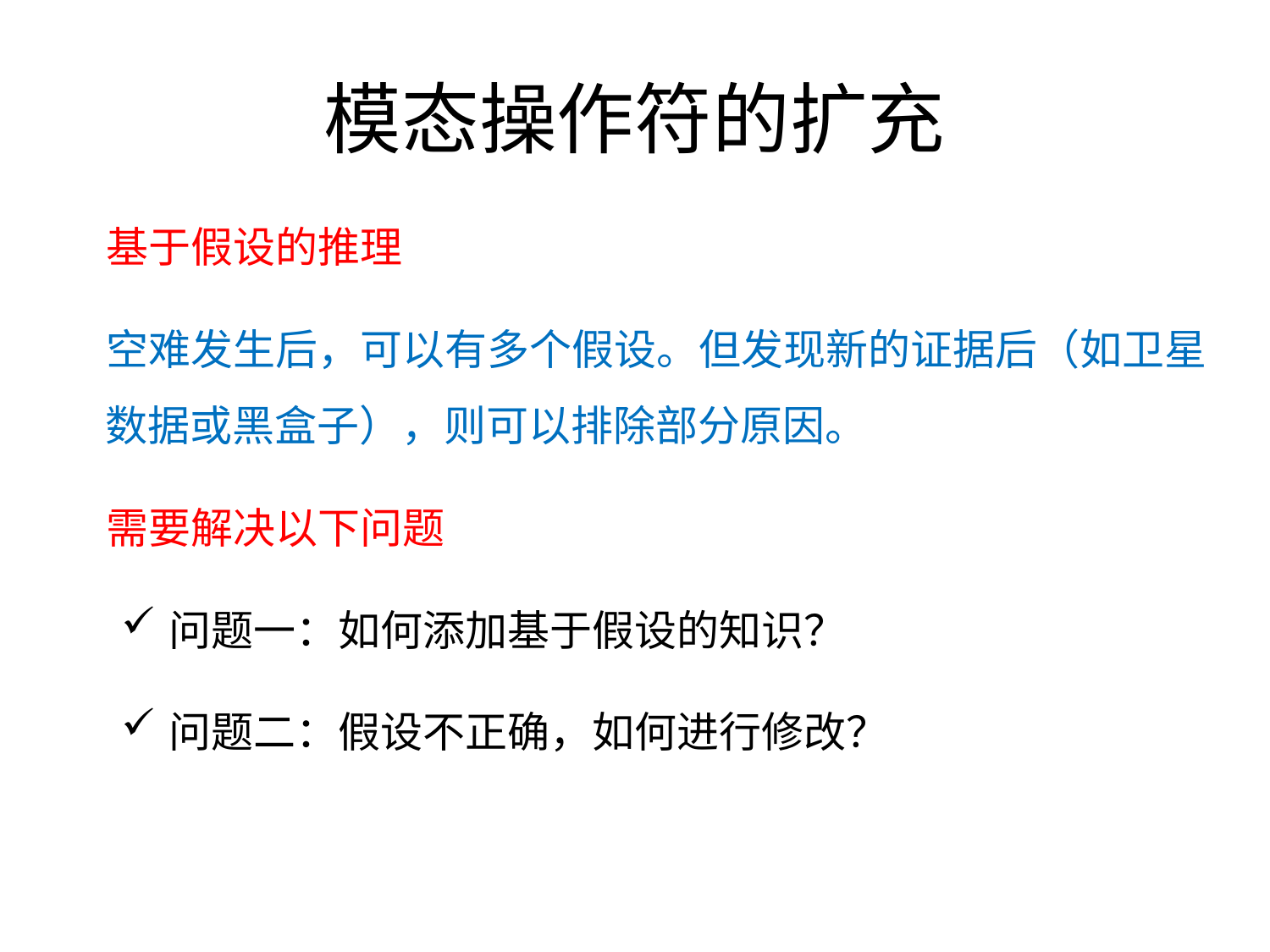

# 模态操作符的扩充
    基于假设的推理
    空难发生后，可以有多个假设。但发现新的证据后（如卫星数据或黑盒子），则可以排除部分原因。
    需要解决以下问题
问题一：如何添加基于假设的知识？
问题二：假设不正确，如何进行修改？